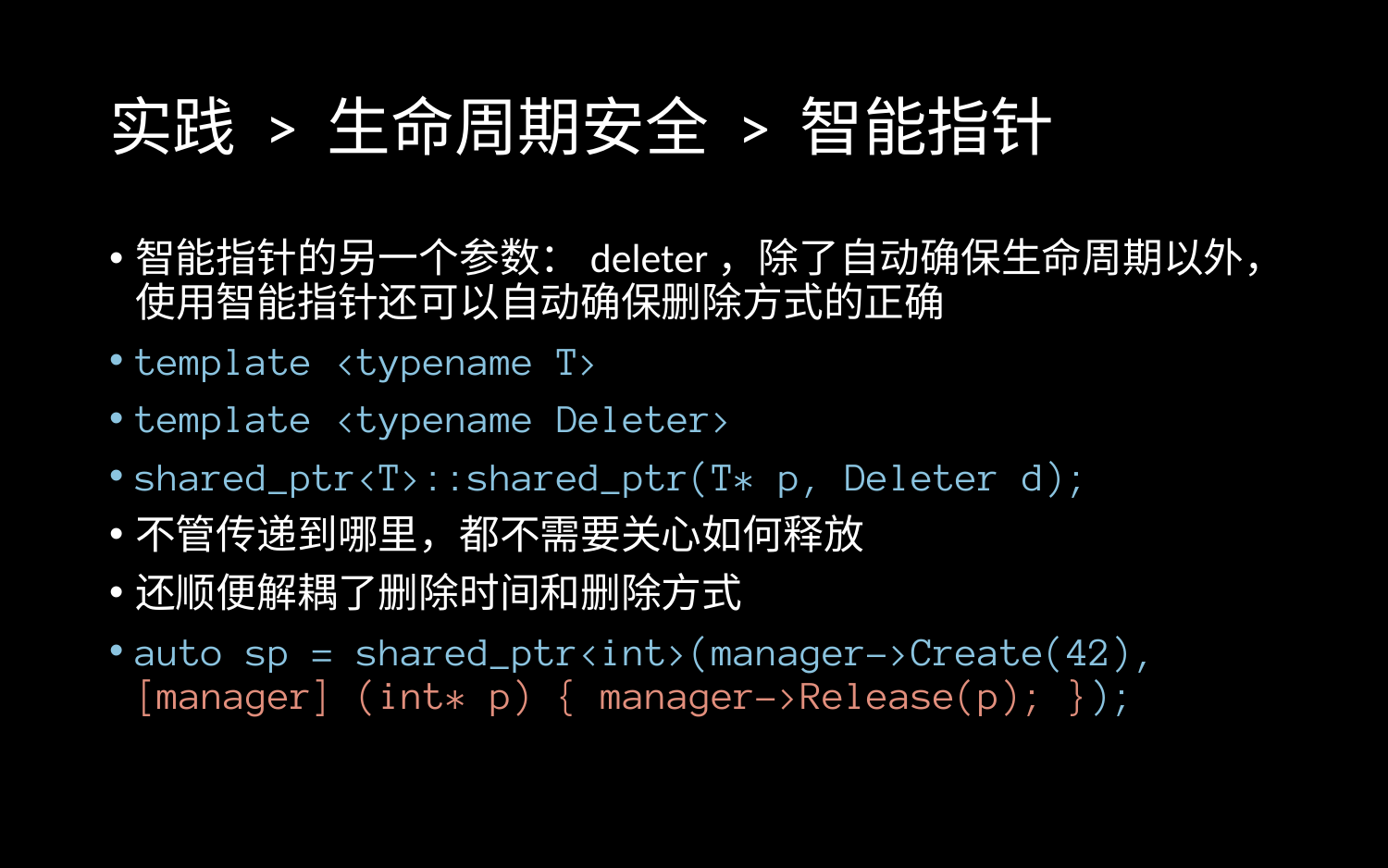

# 实践 > 生命周期安全 > 智能指针
智能指针的另一个参数：deleter，除了自动确保生命周期以外，使用智能指针还可以自动确保删除方式的正确
template <typename T>
template <typename Deleter>
shared_ptr<T>::shared_ptr(T* p, Deleter d);
不管传递到哪里，都不需要关心如何释放
还顺便解耦了删除时间和删除方式
auto sp = shared_ptr<int>(manager->Create(42), 	[manager] (int* p) { manager->Release(p); });